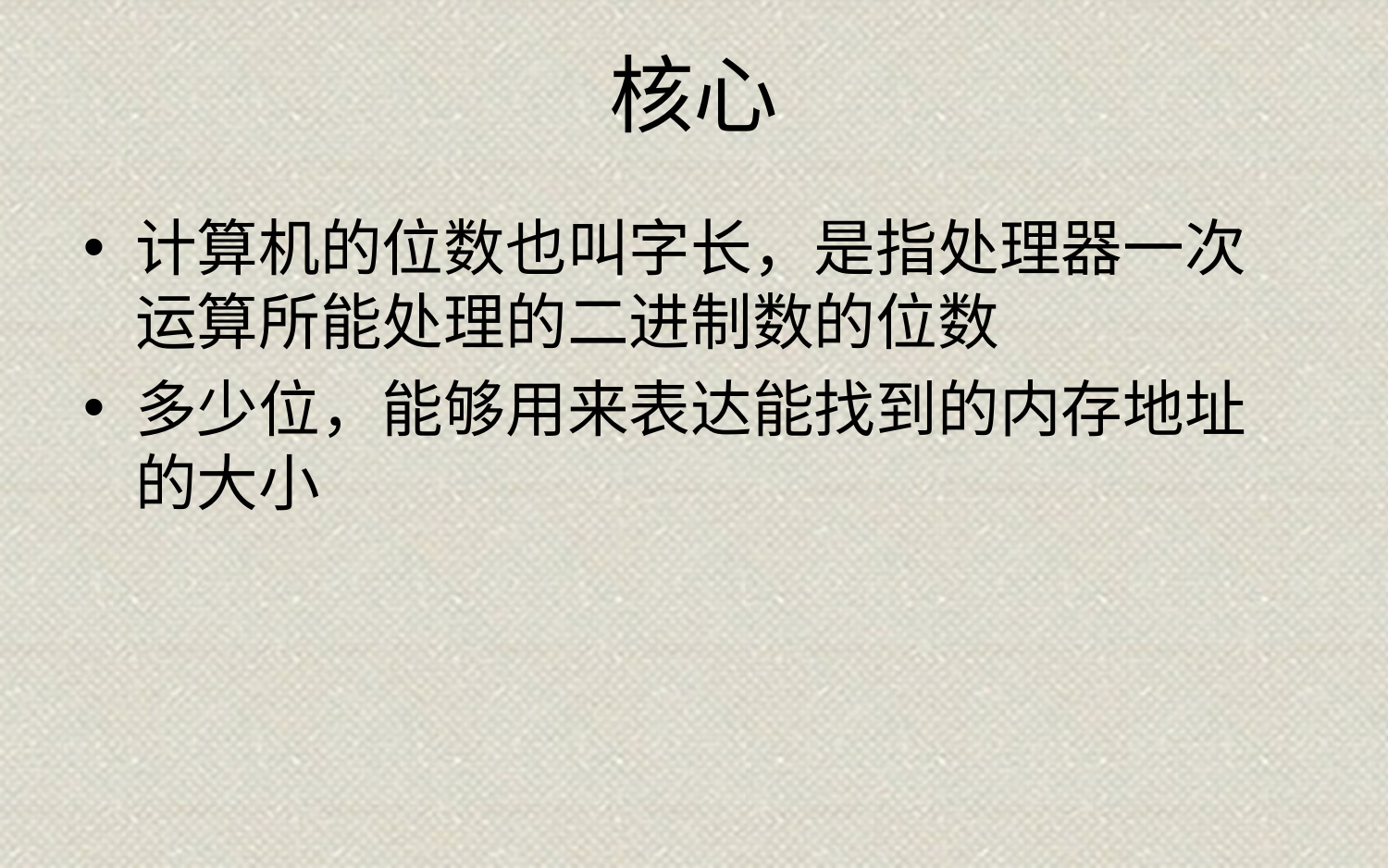

# 核心
计算机的位数也叫字长，是指处理器一次运算所能处理的二进制数的位数
多少位，能够用来表达能找到的内存地址的大小